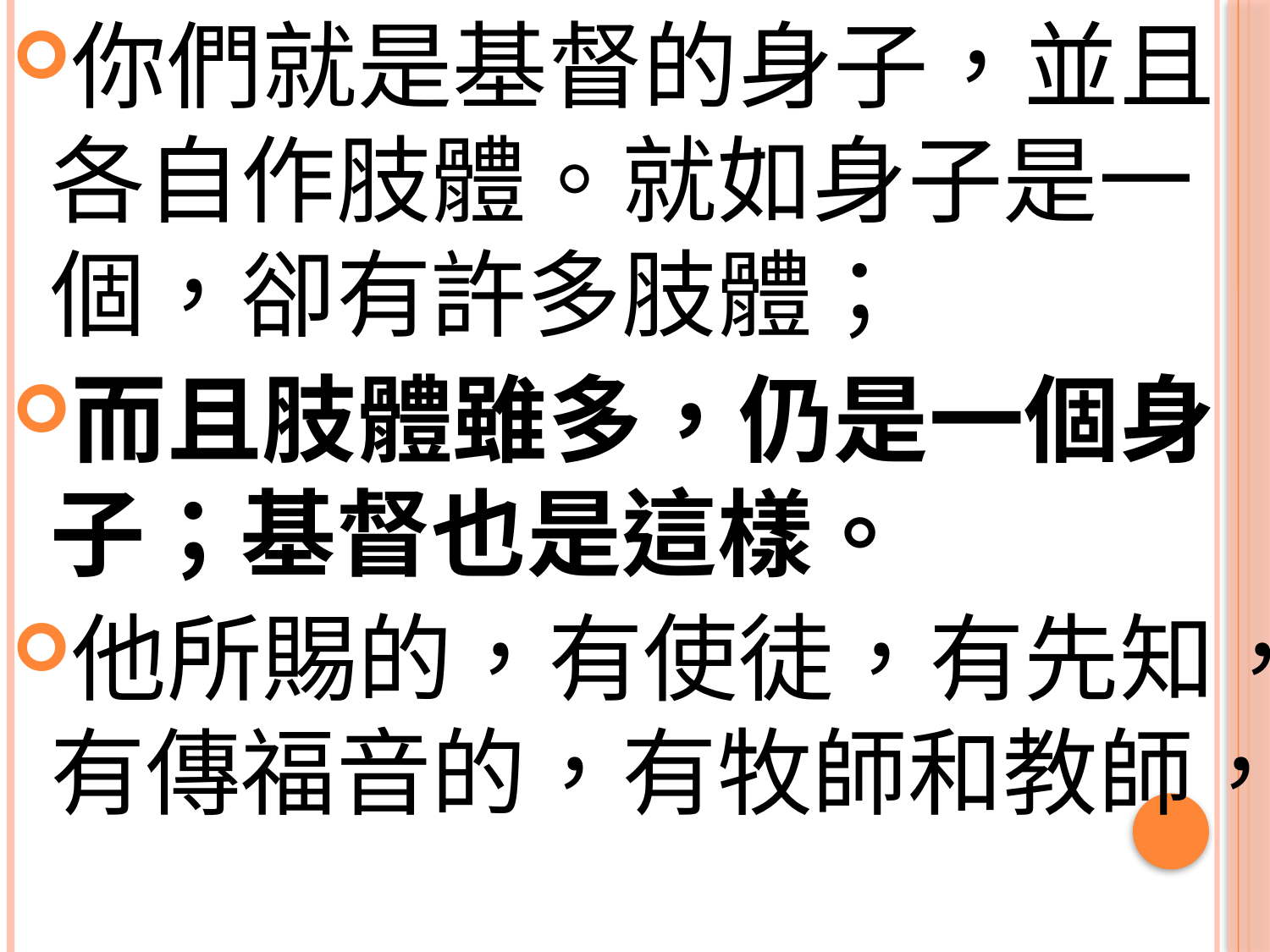

你們就是基督的身子，並且各自作肢體。就如身子是一個，卻有許多肢體；
而且肢體雖多，仍是一個身子；基督也是這樣。
他所賜的，有使徒，有先知，有傳福音的，有牧師和教師，